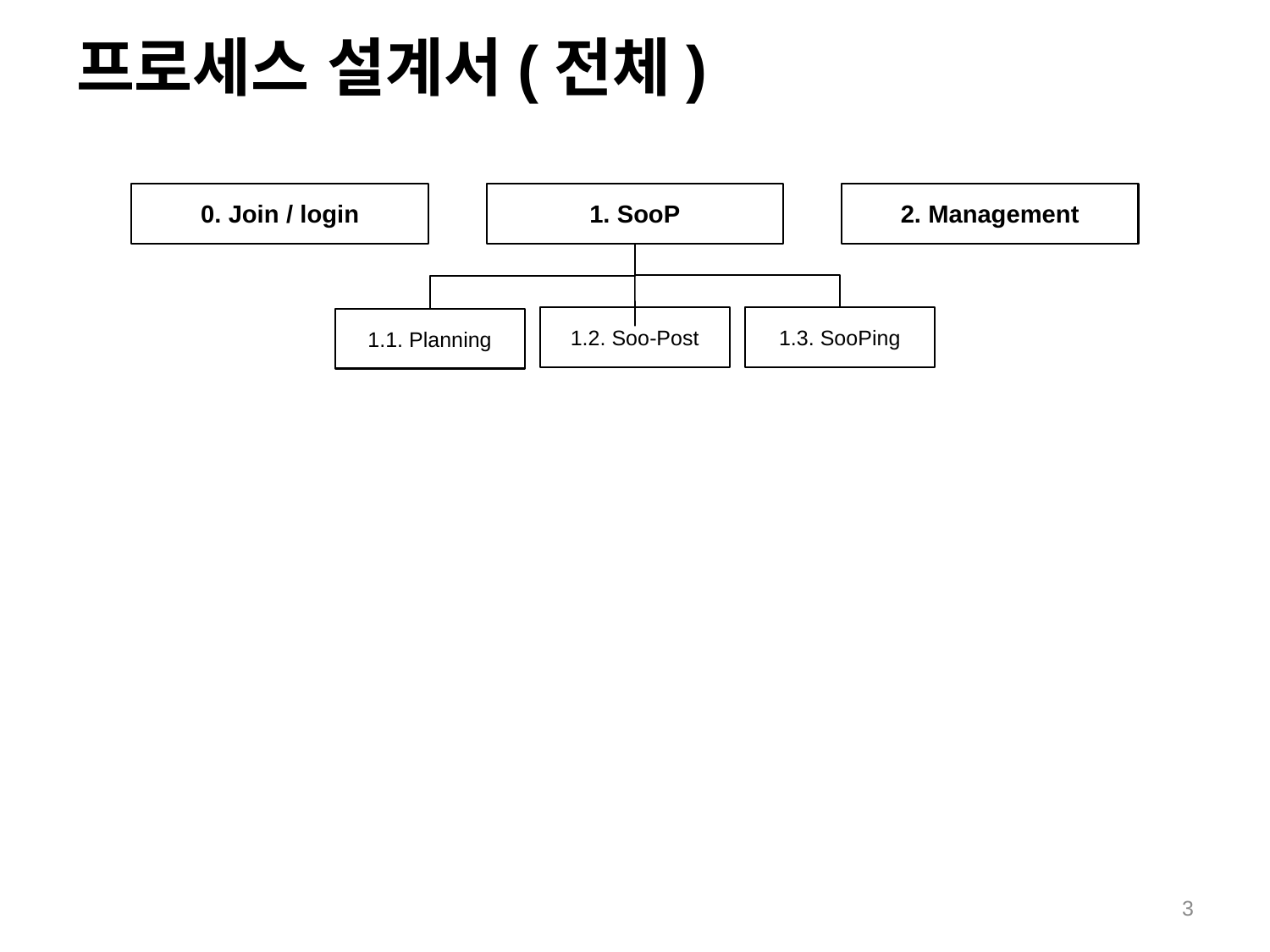

# 프로세스 설계서(전체)
0. Join / login
1. SooP
2. Management
1.3. SooPing
1.2. Soo-Post
1.1. Planning
3